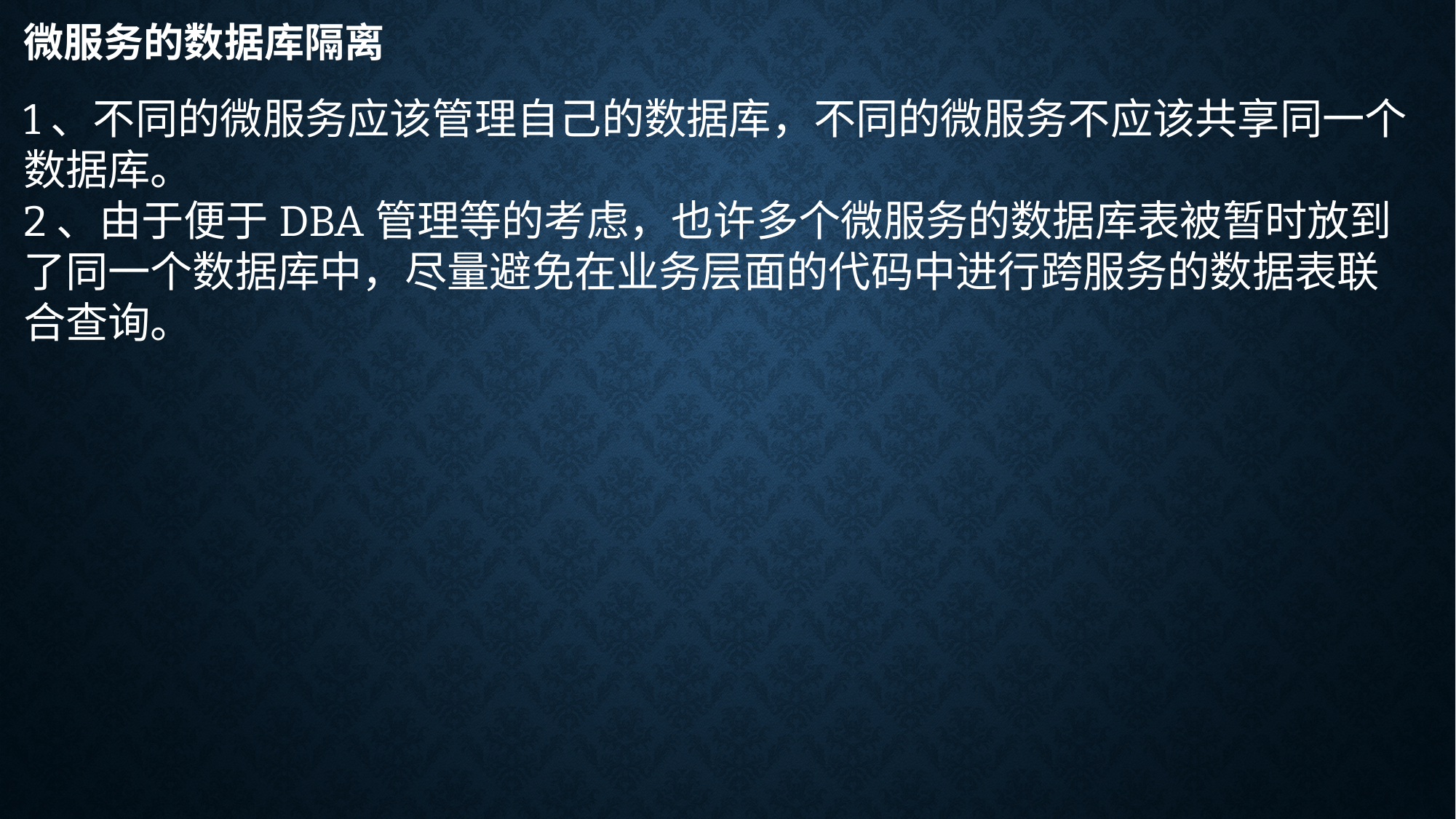

# 微服务的数据库隔离
1、不同的微服务应该管理自己的数据库，不同的微服务不应该共享同一个数据库。
2、由于便于DBA管理等的考虑，也许多个微服务的数据库表被暂时放到了同一个数据库中，尽量避免在业务层面的代码中进行跨服务的数据表联合查询。